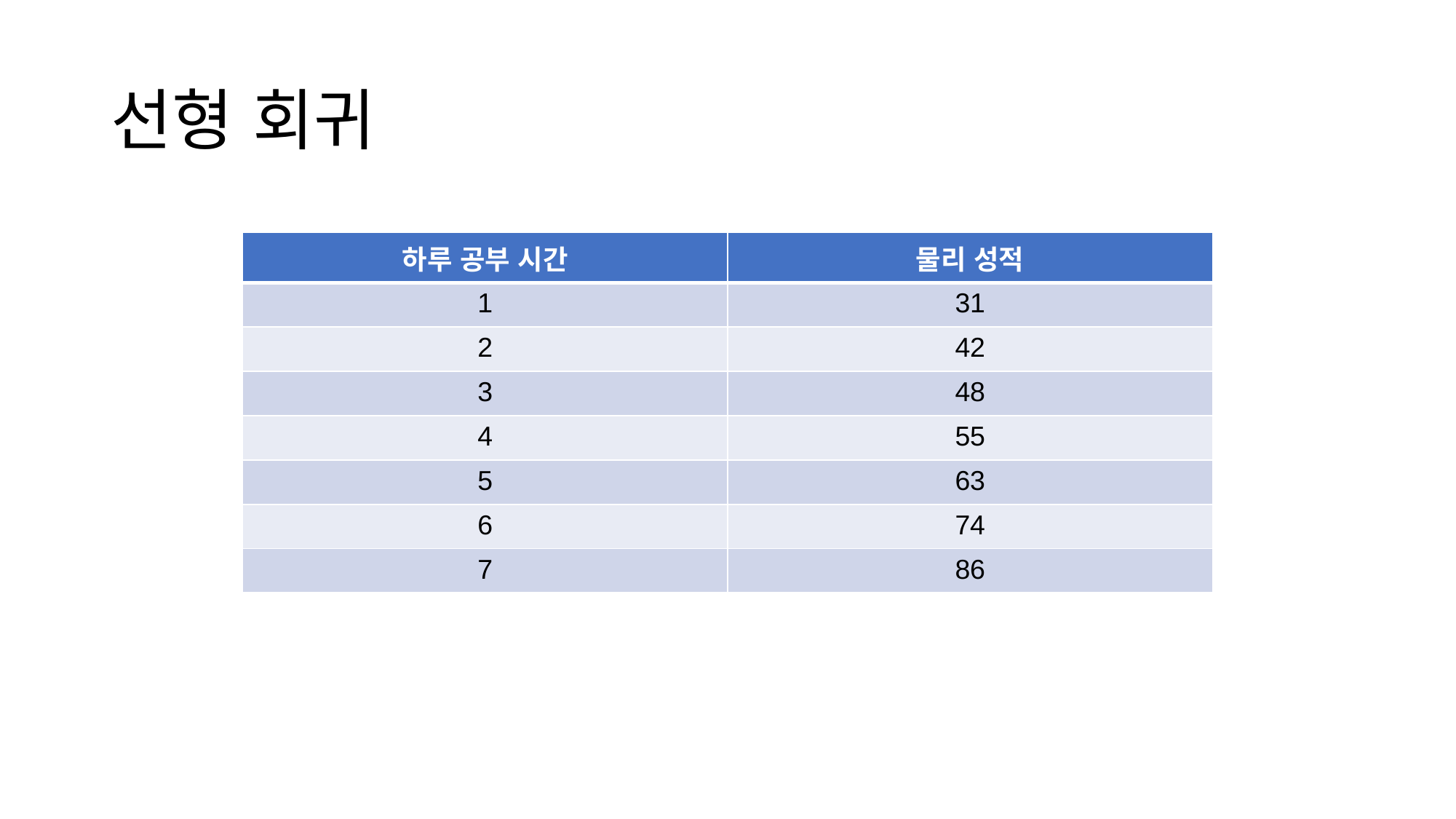

# 선형 회귀
| 하루 공부 시간 | 물리 성적 |
| --- | --- |
| 1 | 31 |
| 2 | 42 |
| 3 | 48 |
| 4 | 55 |
| 5 | 63 |
| 6 | 74 |
| 7 | 86 |